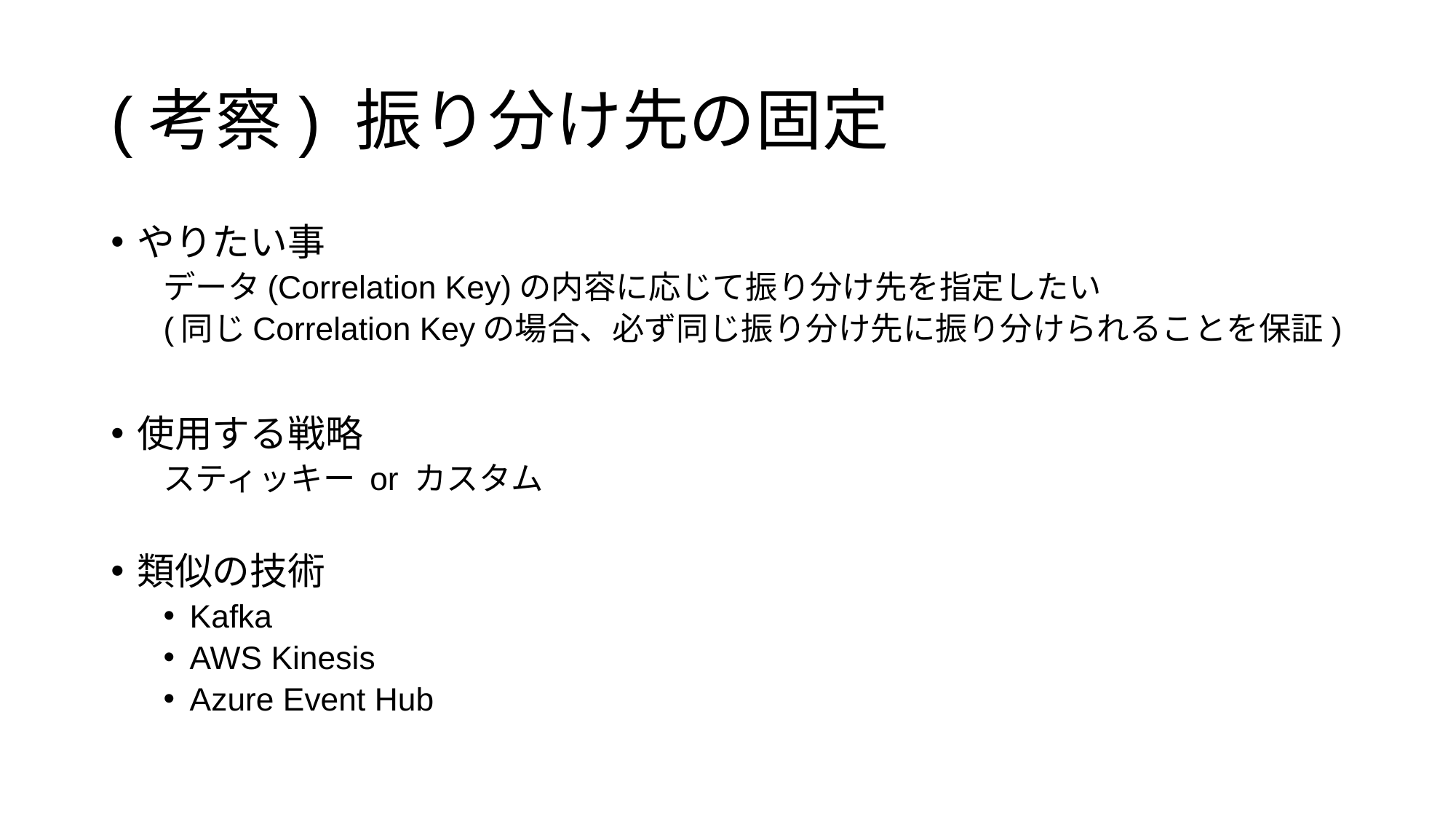

# (考察) 振り分け先の固定
やりたい事
データ(Correlation Key)の内容に応じて振り分け先を指定したい
(同じCorrelation Keyの場合、必ず同じ振り分け先に振り分けられることを保証)

使用する戦略
スティッキー or カスタム

類似の技術
Kafka
AWS Kinesis
Azure Event Hub